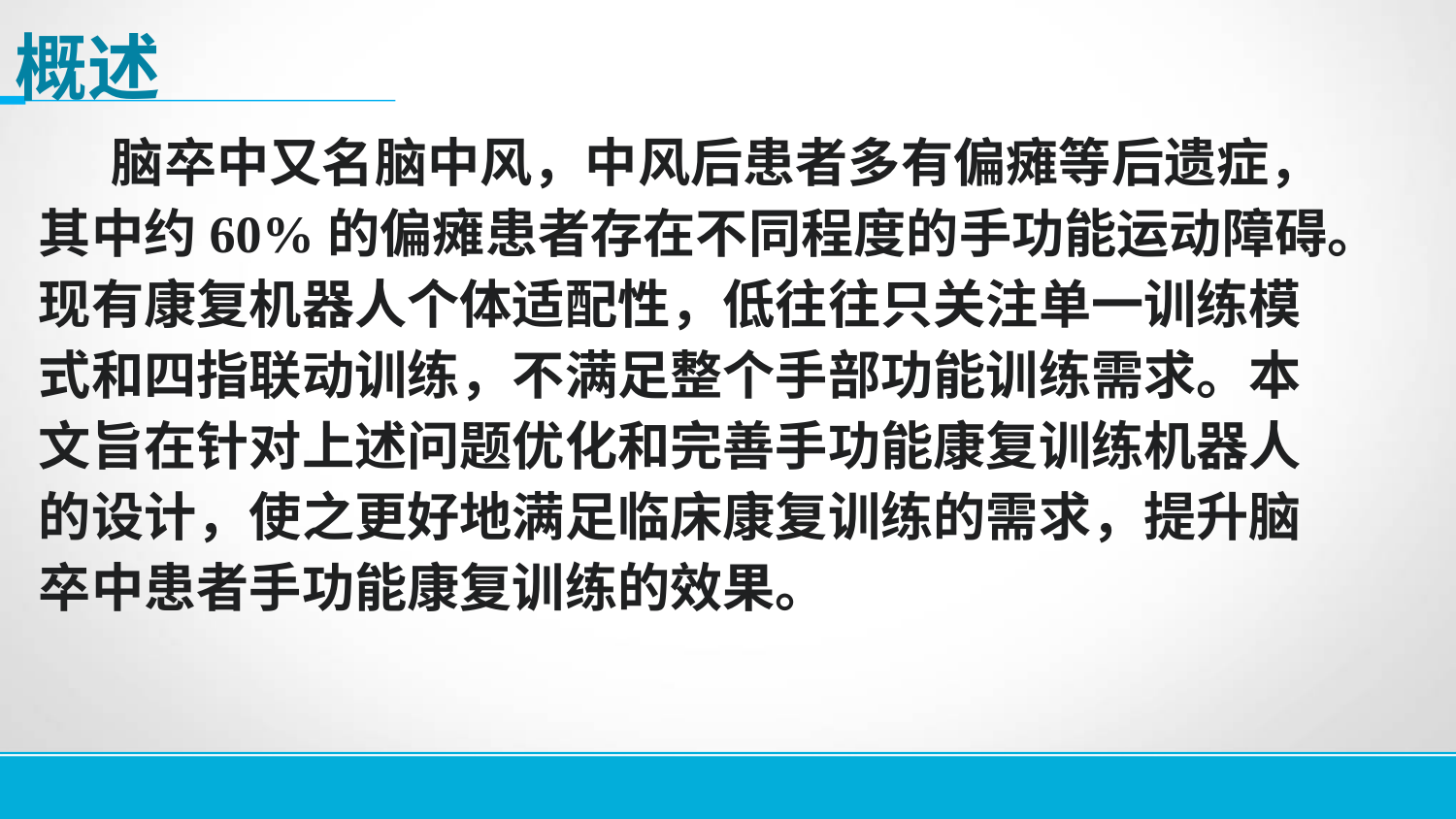

# 概述
脑卒中又名脑中风，中风后患者多有偏瘫等后遗症，其中约60%的偏瘫患者存在不同程度的手功能运动障碍。现有康复机器人个体适配性，低往往只关注单一训练模式和四指联动训练，不满足整个手部功能训练需求。本文旨在针对上述问题优化和完善手功能康复训练机器人的设计，使之更好地满足临床康复训练的需求，提升脑卒中患者手功能康复训练的效果。